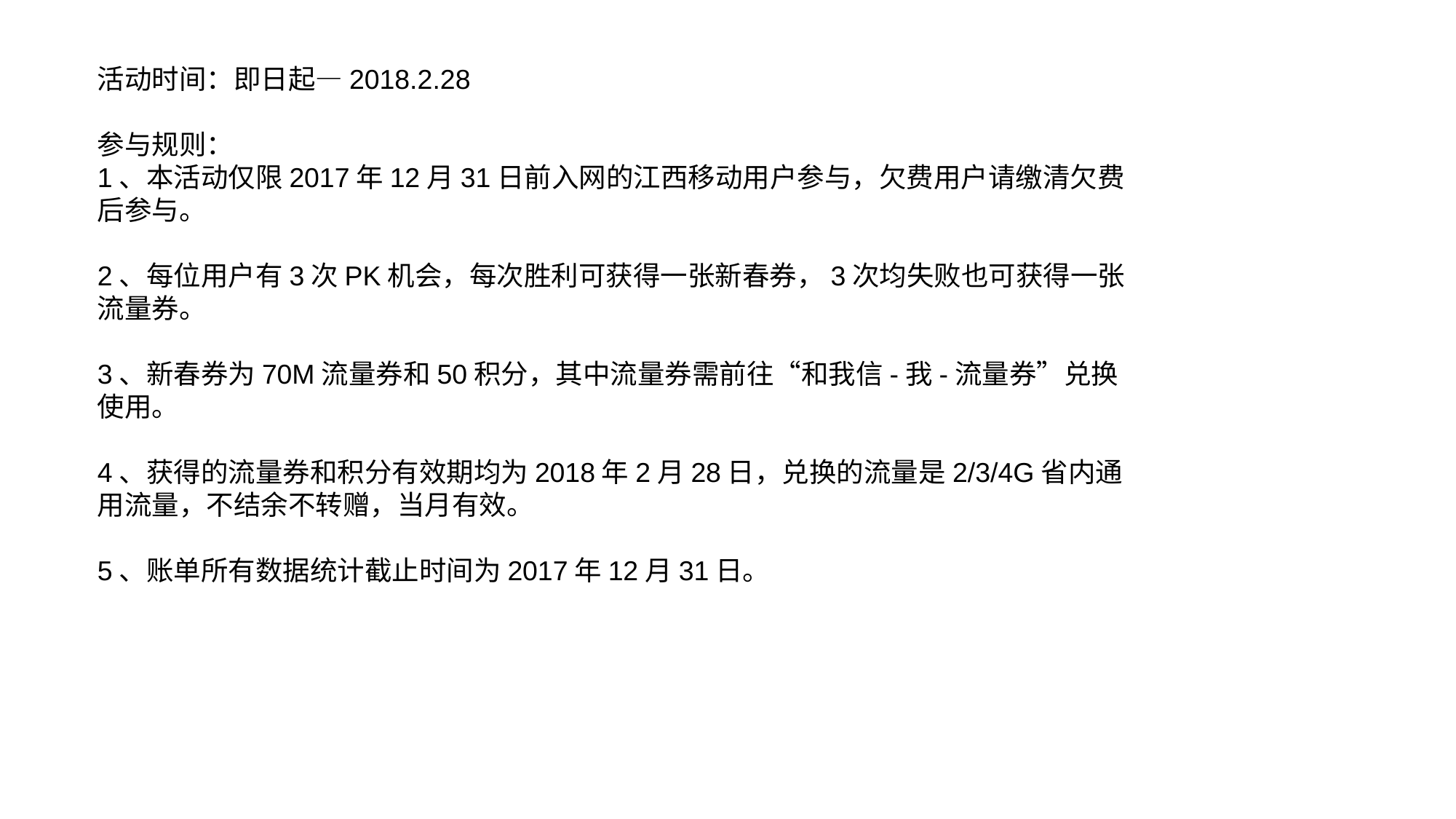

活动时间：即日起—2018.2.28

参与规则：
1、本活动仅限2017年12月31日前入网的江西移动用户参与，欠费用户请缴清欠费后参与。

2、每位用户有3次PK机会，每次胜利可获得一张新春券，3次均失败也可获得一张流量券。

3、新春券为70M流量券和50积分，其中流量券需前往“和我信-我-流量券”兑换使用。

4、获得的流量券和积分有效期均为2018年2月28日，兑换的流量是2/3/4G省内通用流量，不结余不转赠，当月有效。

5、账单所有数据统计截止时间为2017年12月31日。